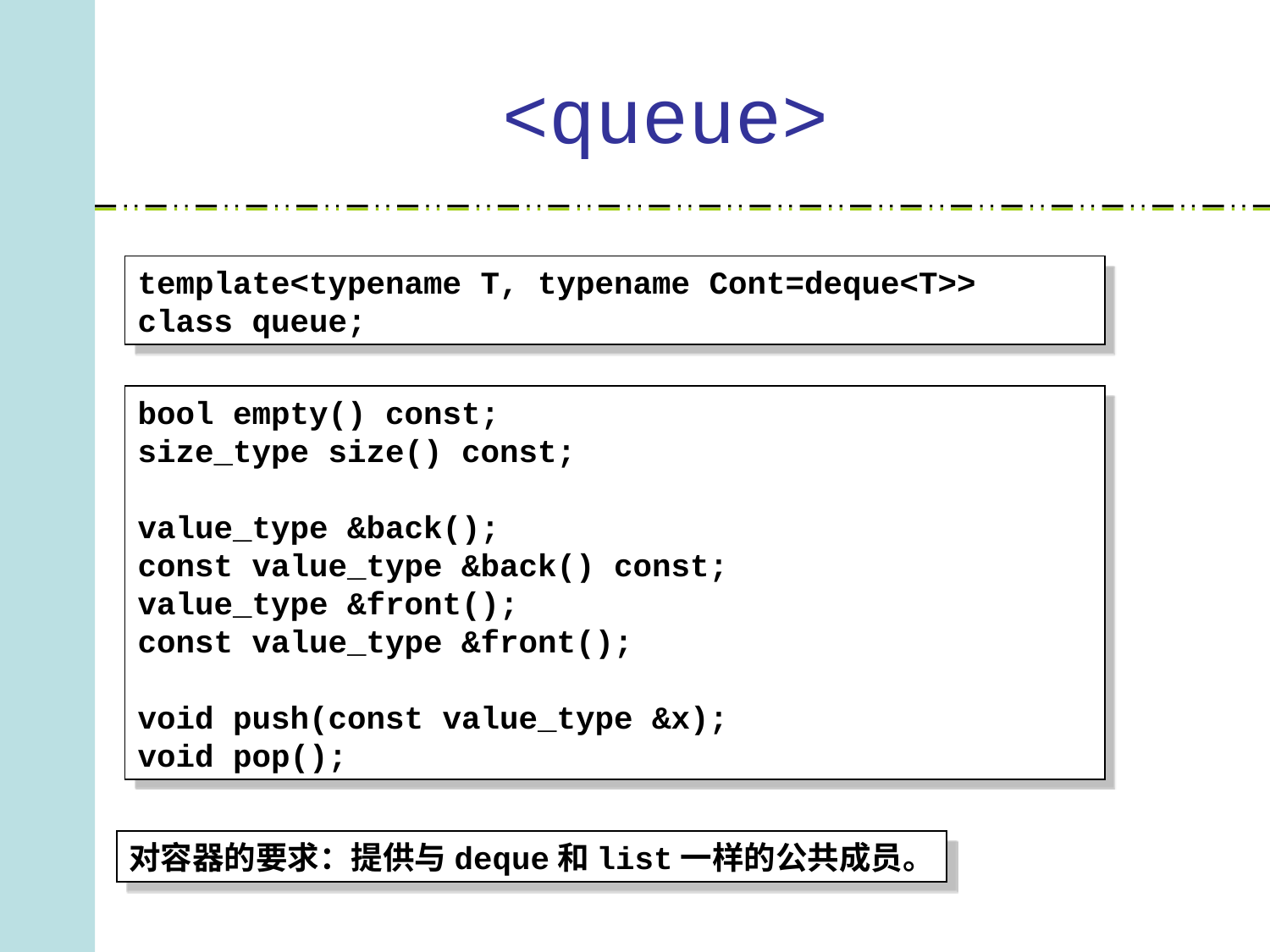

# <queue>
template<typename T, typename Cont=deque<T>>
class queue;
bool empty() const;
size_type size() const;

value_type &back();
const value_type &back() const;
value_type &front();
const value_type &front();

void push(const value_type &x);
void pop();
对容器的要求：提供与deque和list一样的公共成员。